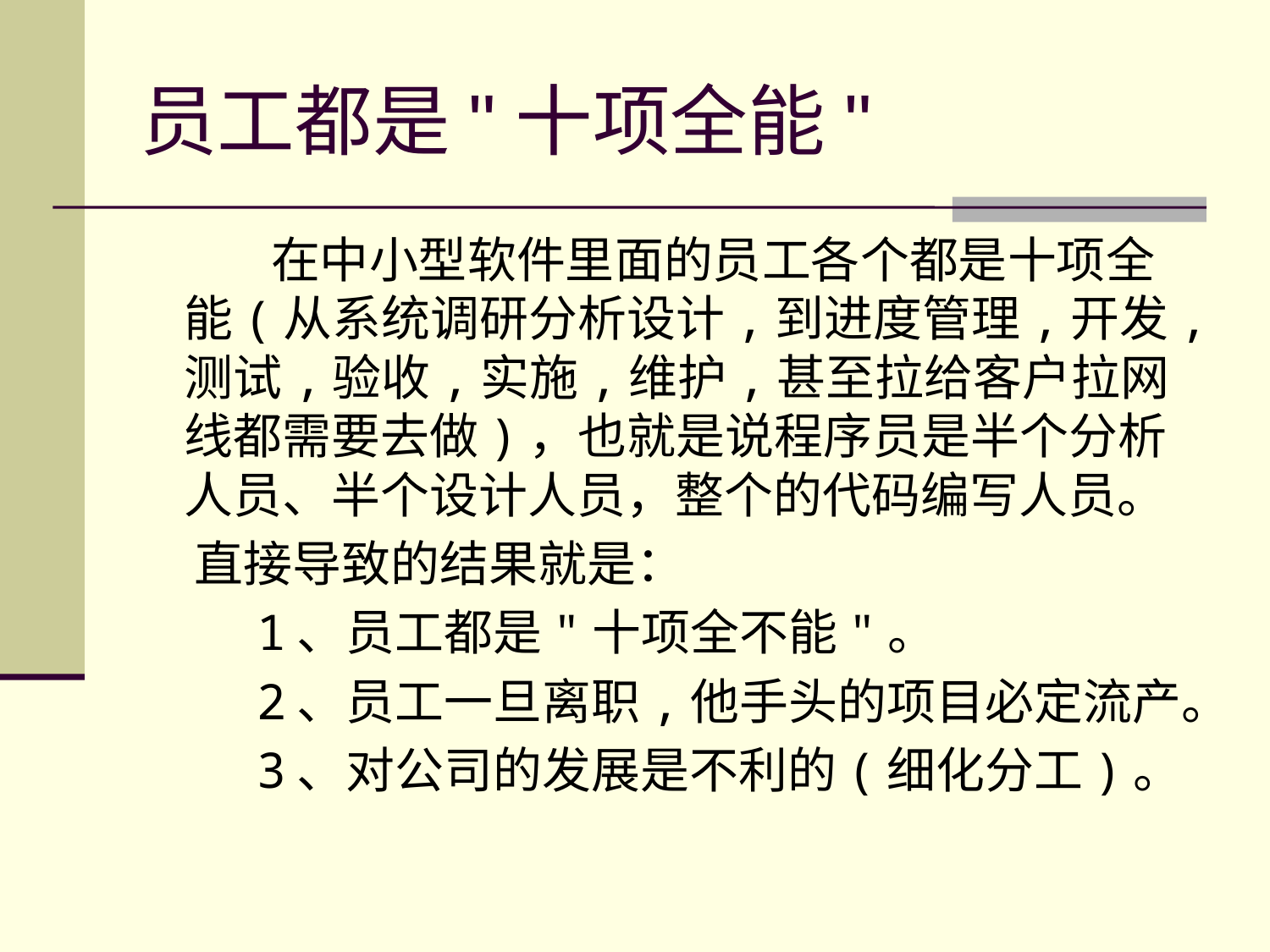

# 员工都是"十项全能"
           在中小型软件里面的员工各个都是十项全能(从系统调研分析设计,到进度管理,开发,测试,验收,实施,维护,甚至拉给客户拉网线都需要去做)，也就是说程序员是半个分析人员、半个设计人员，整个的代码编写人员。
    直接导致的结果就是：
    1、员工都是"十项全不能"。
    2、员工一旦离职,他手头的项目必定流产。
    3、对公司的发展是不利的(细化分工)。